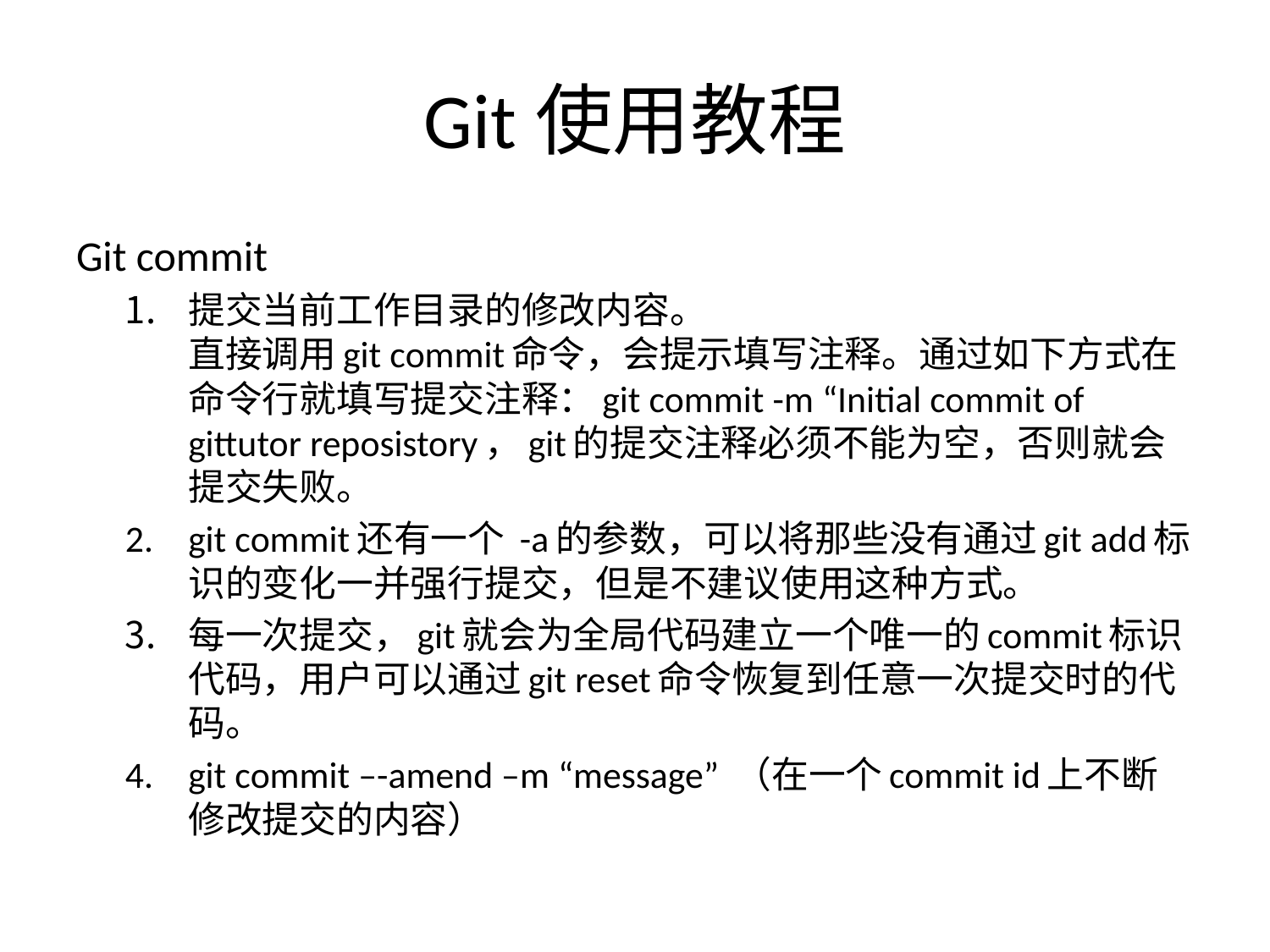

# Git使用教程
Git commit
提交当前工作目录的修改内容。 
直接调用git commit命令，会提示填写注释。通过如下方式在命令行就填写提交注释：git commit -m “Initial commit of gittutor reposistory，git的提交注释必须不能为空，否则就会提交失败。
git commit还有一个 -a的参数，可以将那些没有通过git add标识的变化一并强行提交，但是不建议使用这种方式。
每一次提交，git就会为全局代码建立一个唯一的commit标识代码，用户可以通过git reset命令恢复到任意一次提交时的代码。
git commit –-amend –m “message” （在一个commit id上不断修改提交的内容）